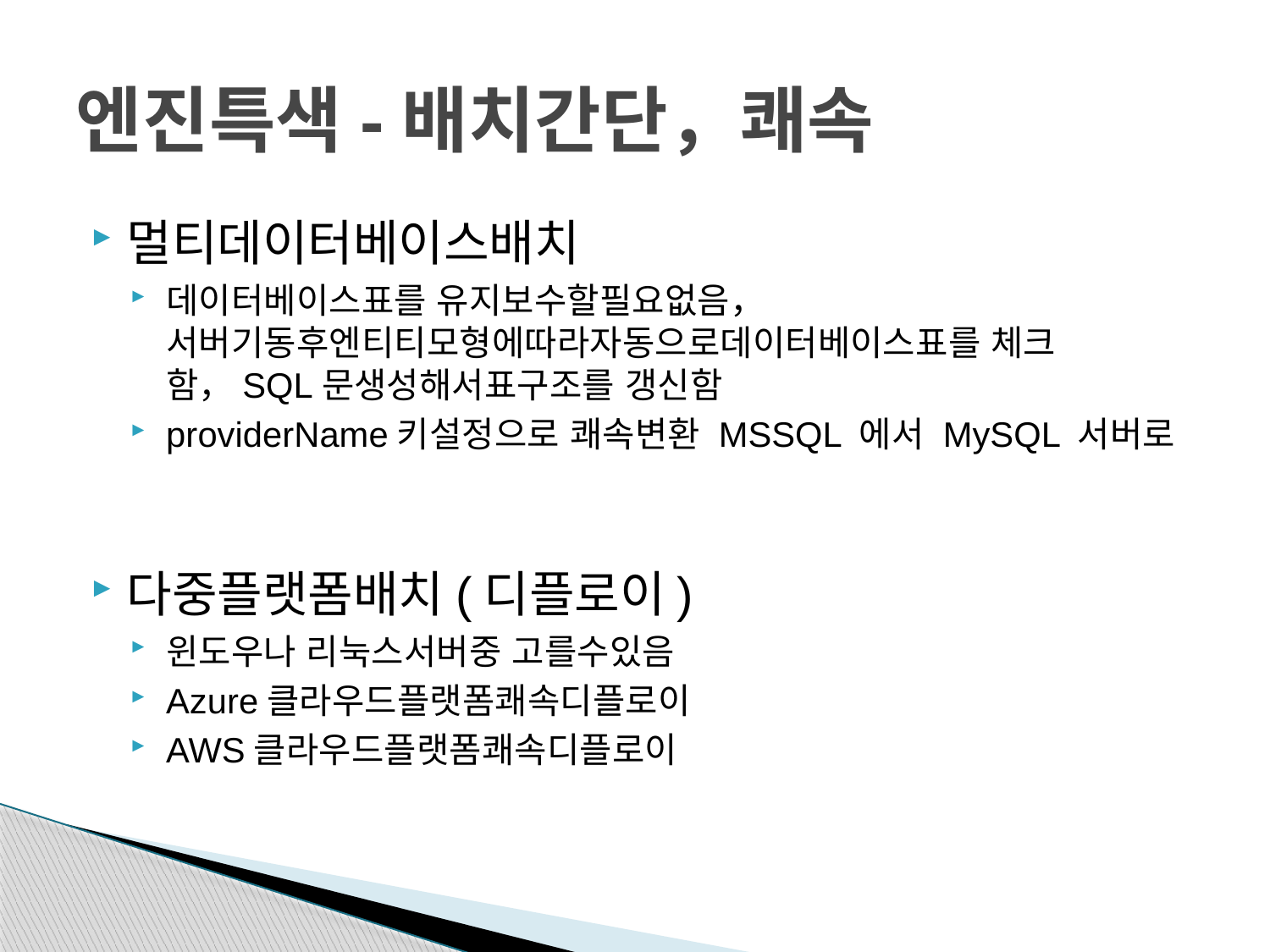

# 엔진특색-배치간단，쾌속
멀티데이터베이스배치
데이터베이스표를 유지보수할필요없음，서버기동후엔티티모형에따라자동으로데이터베이스표를 체크함，SQL문생성해서표구조를 갱신함
providerName키설정으로 쾌속변환 MSSQL 에서 MySQL 서버로

다중플랫폼배치(디플로이)
윈도우나 리눅스서버중 고를수있음
Azure클라우드플랫폼쾌속디플로이
AWS클라우드플랫폼쾌속디플로이